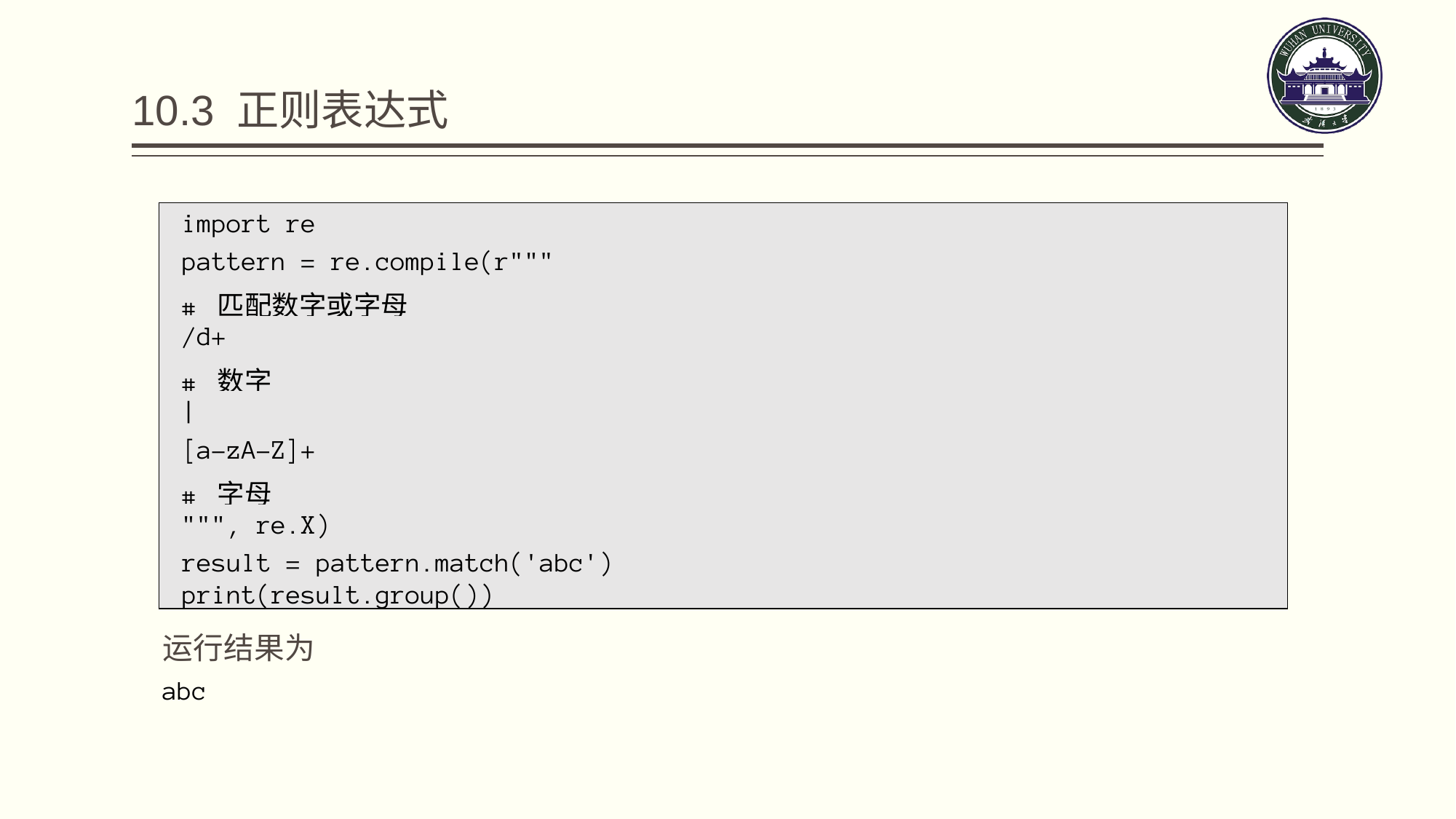

# 10.3 正则表达式
| import re |
| --- |
| pattern = re.compile(r""" |
| # 匹配数字或字母 |
| /d+ |
| # 数字 |
| | |
| [a-zA-Z]+ |
| # 字母 |
| """, re.X) |
| result = pattern.match('abc') |
| print(result.group()) |
运行结果为
abc